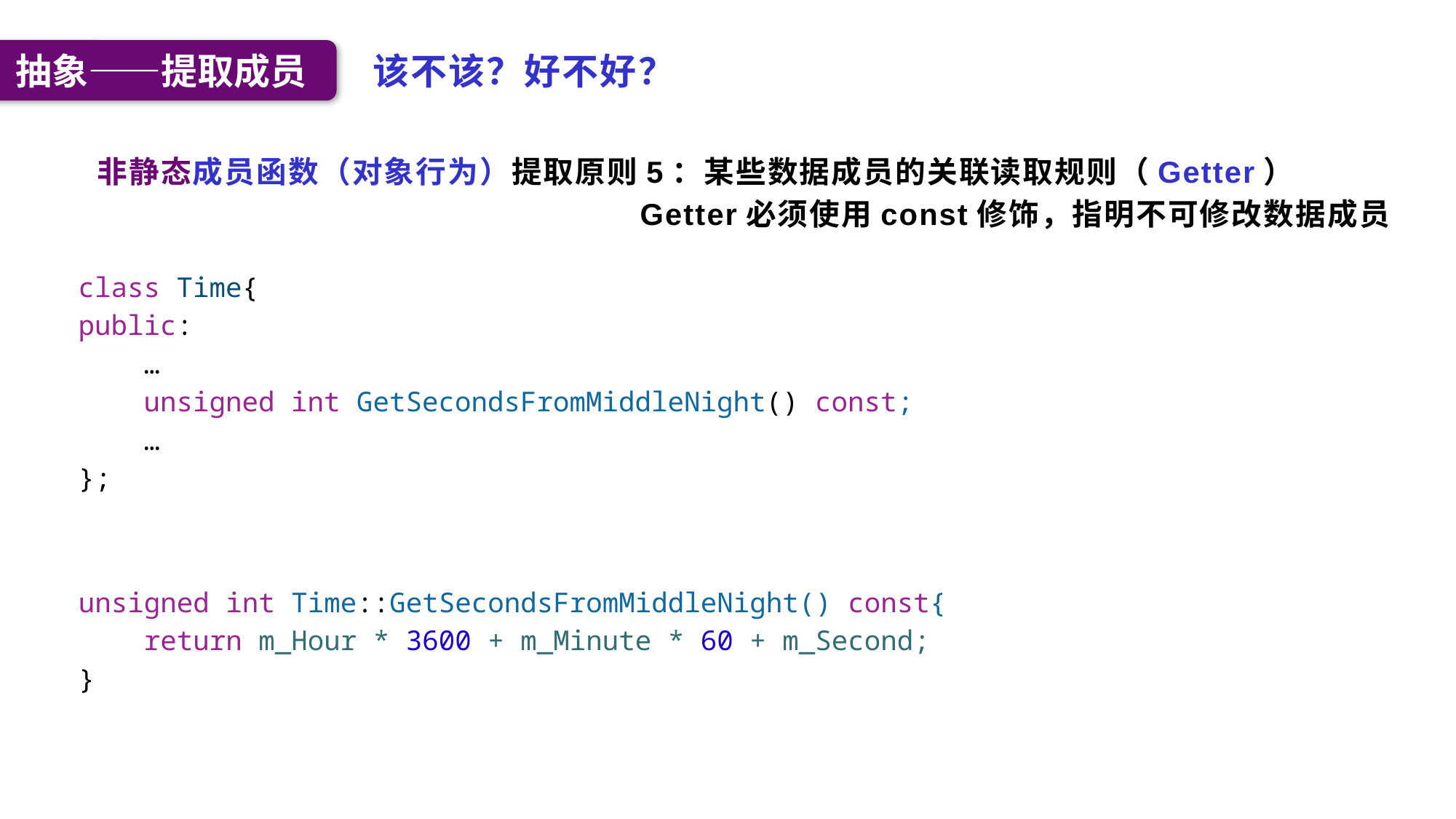

抽象——提取成员
该不该？好不好？
非静态成员函数（对象行为）提取原则5：某些数据成员的关联读取规则（Getter）
                                                       Getter必须使用const修饰，指明不可修改数据成员
class Time{
public:
    …
    unsigned int GetSecondsFromMiddleNight() const;
    …
};
unsigned int Time::GetSecondsFromMiddleNight() const{
    return m_Hour * 3600 + m_Minute * 60 + m_Second;
}
27